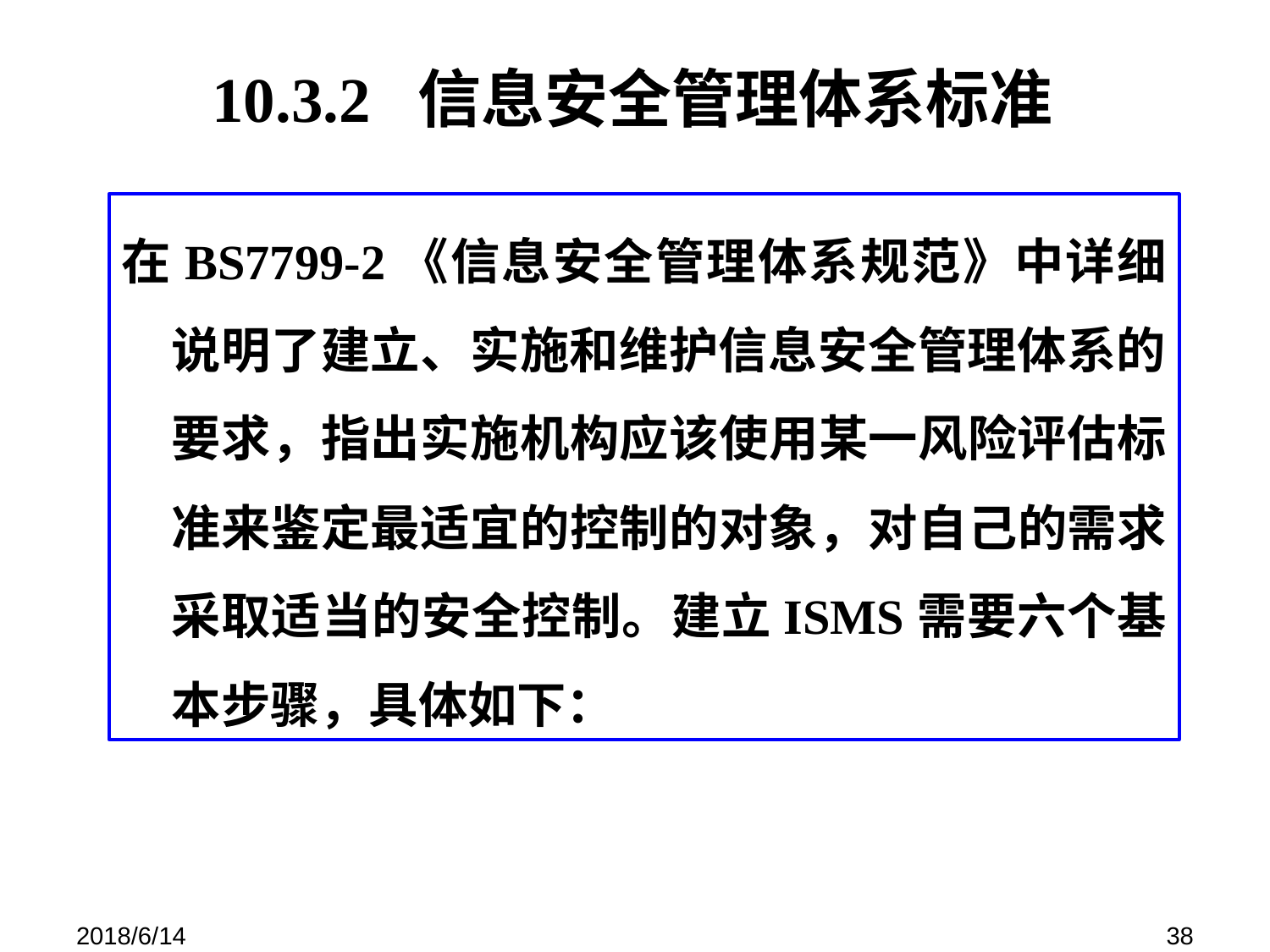

# 10.3.2  信息安全管理体系标准
在BS7799-2《信息安全管理体系规范》中详细说明了建立、实施和维护信息安全管理体系的要求，指出实施机构应该使用某一风险评估标准来鉴定最适宜的控制的对象，对自己的需求采取适当的安全控制。建立ISMS需要六个基本步骤，具体如下：
2018/6/14
38